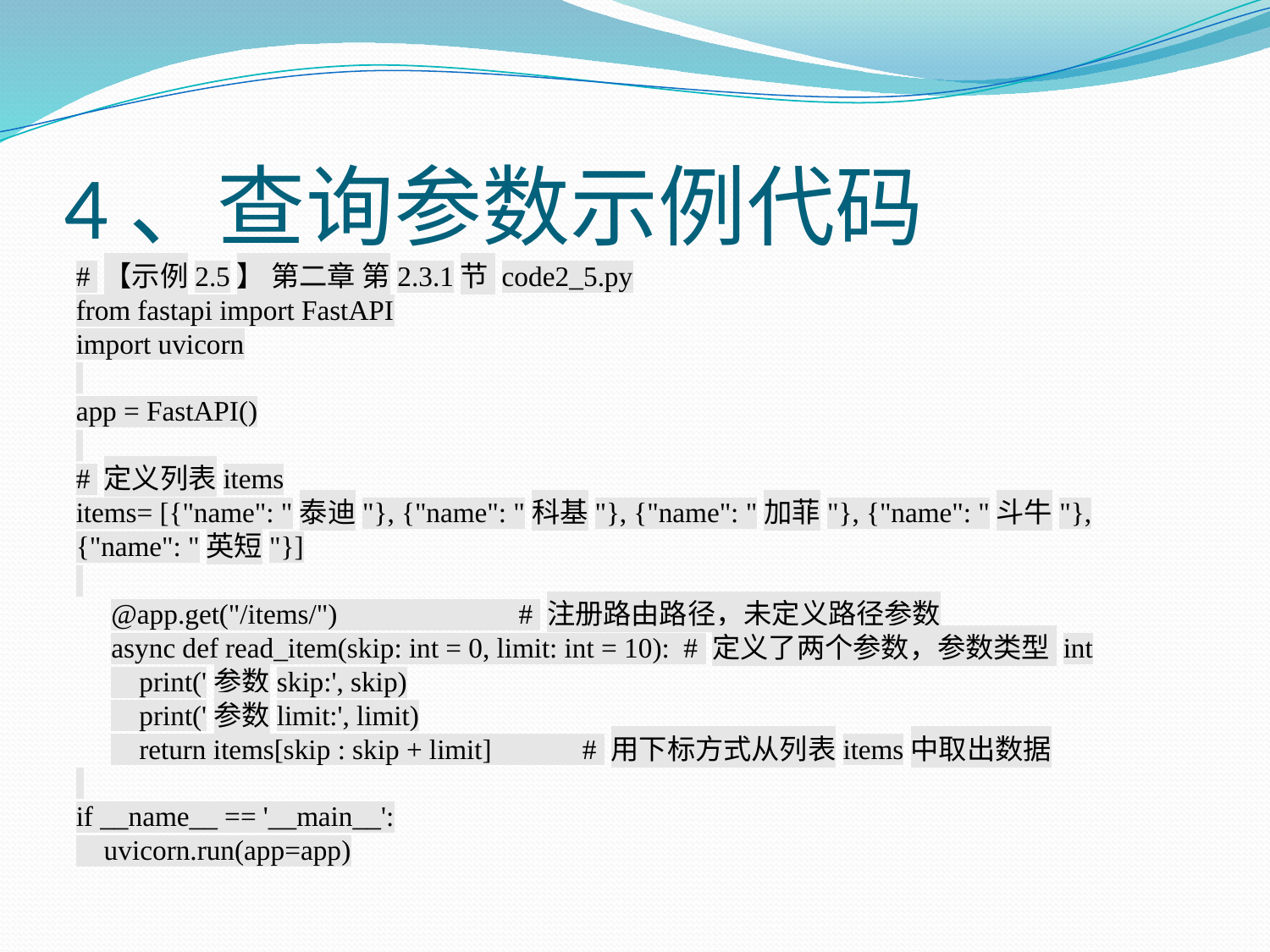

# 4、查询参数示例代码
# 【示例2.5】 第二章 第2.3.1节 code2_5.pyfrom fastapi import FastAPIimport uvicorn app = FastAPI() # 定义列表itemsitems= [{"name": "泰迪"}, {"name": "科基"}, {"name": "加菲"}, {"name": "斗牛"}, {"name": "英短"}] @app.get("/items/")                          # 注册路由路径，未定义路径参数
async def read_item(skip: int = 0, limit: int = 10):  # 定义了两个参数，参数类型 int    print('参数skip:', skip)    print('参数limit:', limit)    return items[skip : skip + limit]             # 用下标方式从列表items中取出数据
if __name__ == '__main__':    uvicorn.run(app=app)